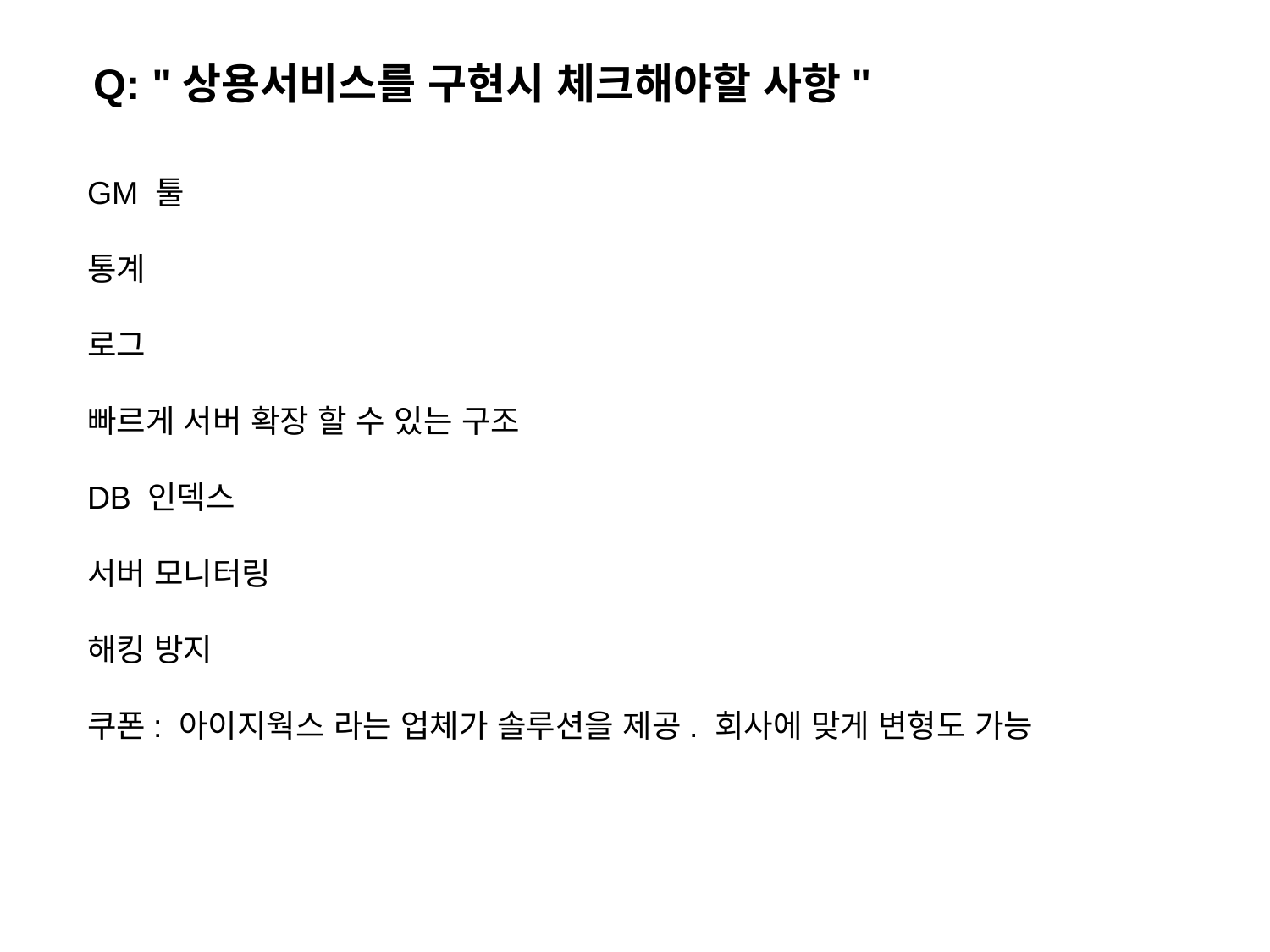

Q: "상용서비스를 구현시 체크해야할 사항"
GM 툴
통계
로그
빠르게 서버 확장 할 수 있는 구조
DB 인덱스
서버 모니터링
해킹 방지
쿠폰: 아이지웍스 라는 업체가 솔루션을 제공. 회사에 맞게 변형도 가능